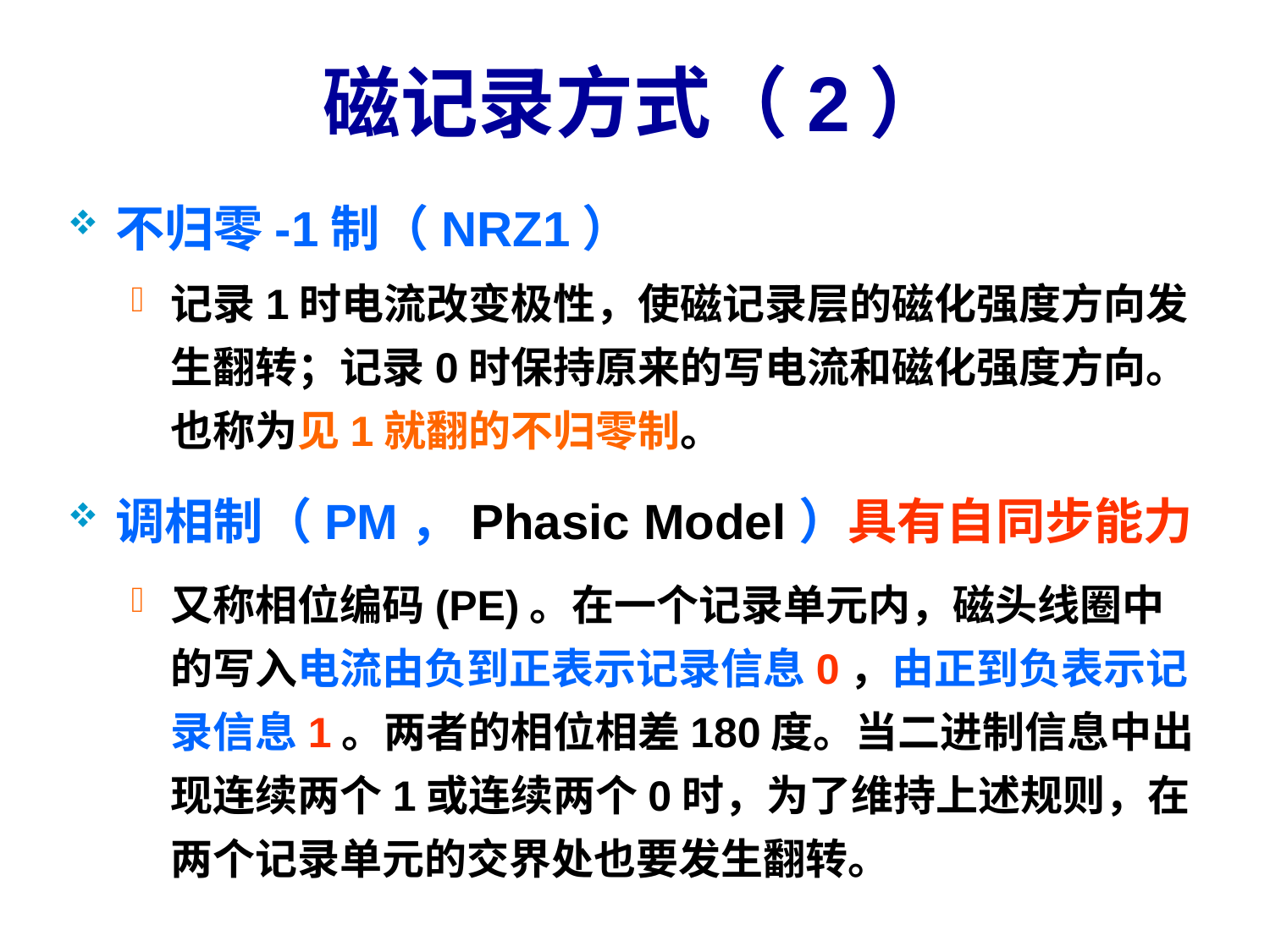

# 磁记录方式（2）
不归零-1制（NRZ1）
记录1时电流改变极性，使磁记录层的磁化强度方向发生翻转；记录0时保持原来的写电流和磁化强度方向。也称为见1就翻的不归零制。
调相制（PM，Phasic Model）具有自同步能力
又称相位编码(PE)。在一个记录单元内，磁头线圈中的写入电流由负到正表示记录信息0，由正到负表示记录信息1。两者的相位相差180度。当二进制信息中出现连续两个1或连续两个0时，为了维持上述规则，在两个记录单元的交界处也要发生翻转。